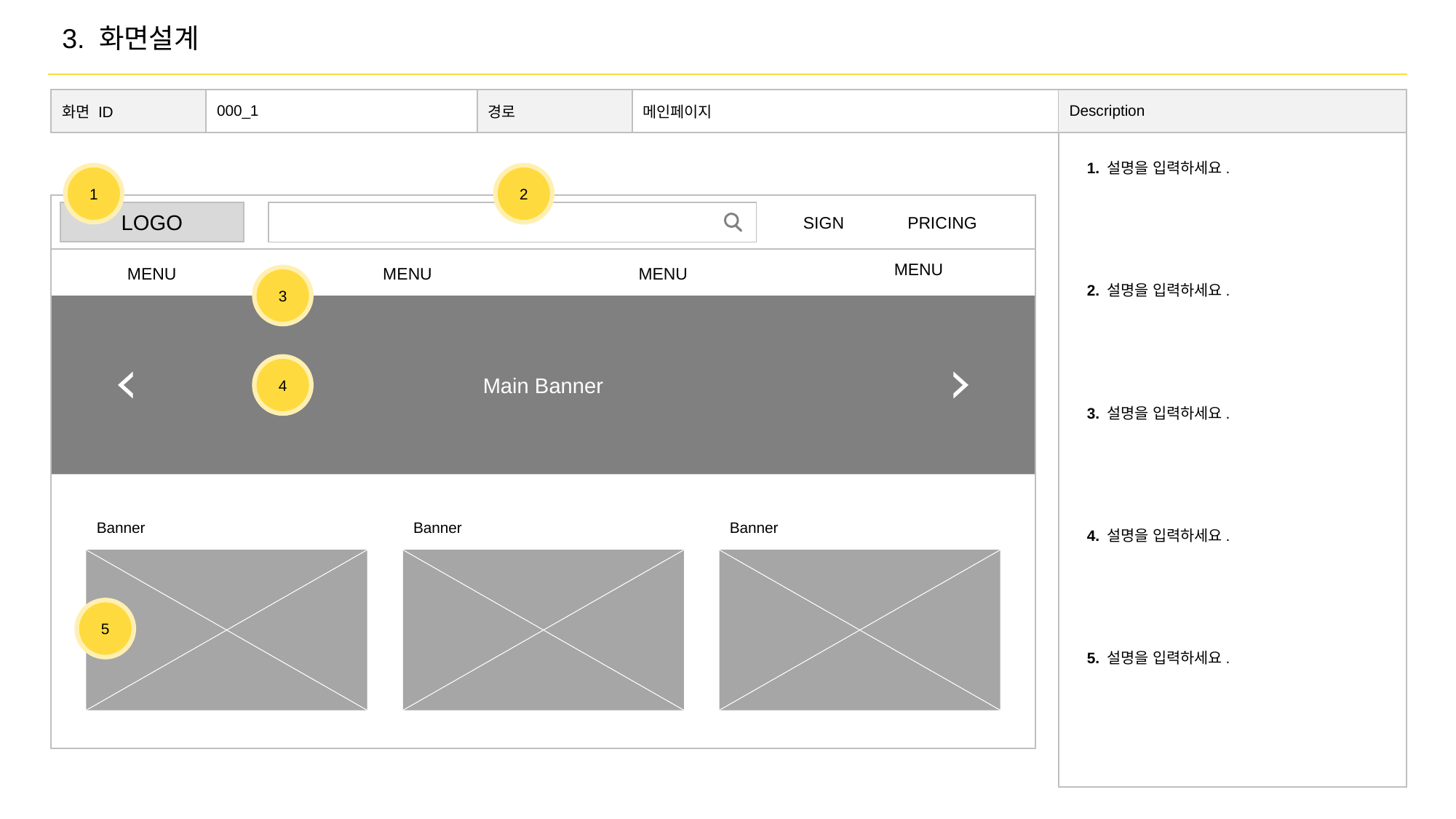

# 3. 화면설계
| 화면 ID | 000\_1 | 경로 | 메인페이지 | Description |
| --- | --- | --- | --- | --- |

1. 설명을 입력하세요.

1

2

LOGO
SIGN
PRICING
MENU
MENU
MENU
MENU

3
2. 설명을 입력하세요.

4
Main Banner

3. 설명을 입력하세요.
Banner
Banner
Banner
4. 설명을 입력하세요.

5
5. 설명을 입력하세요.